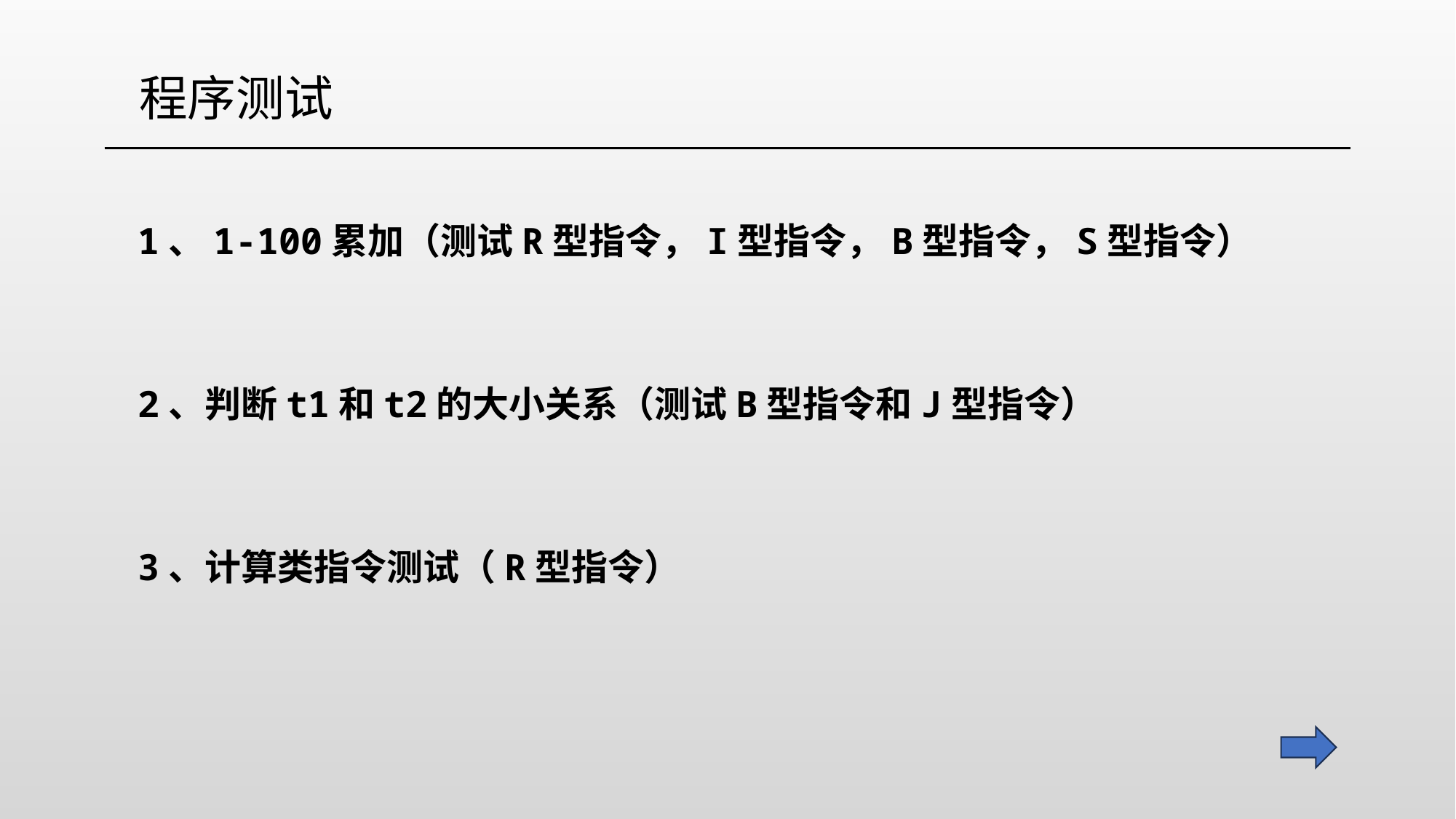

程序测试

1、1-100累加（测试R型指令，I型指令，B型指令，S型指令）
2、判断t1和t2的大小关系（测试B型指令和J型指令）
3、计算类指令测试（R型指令）